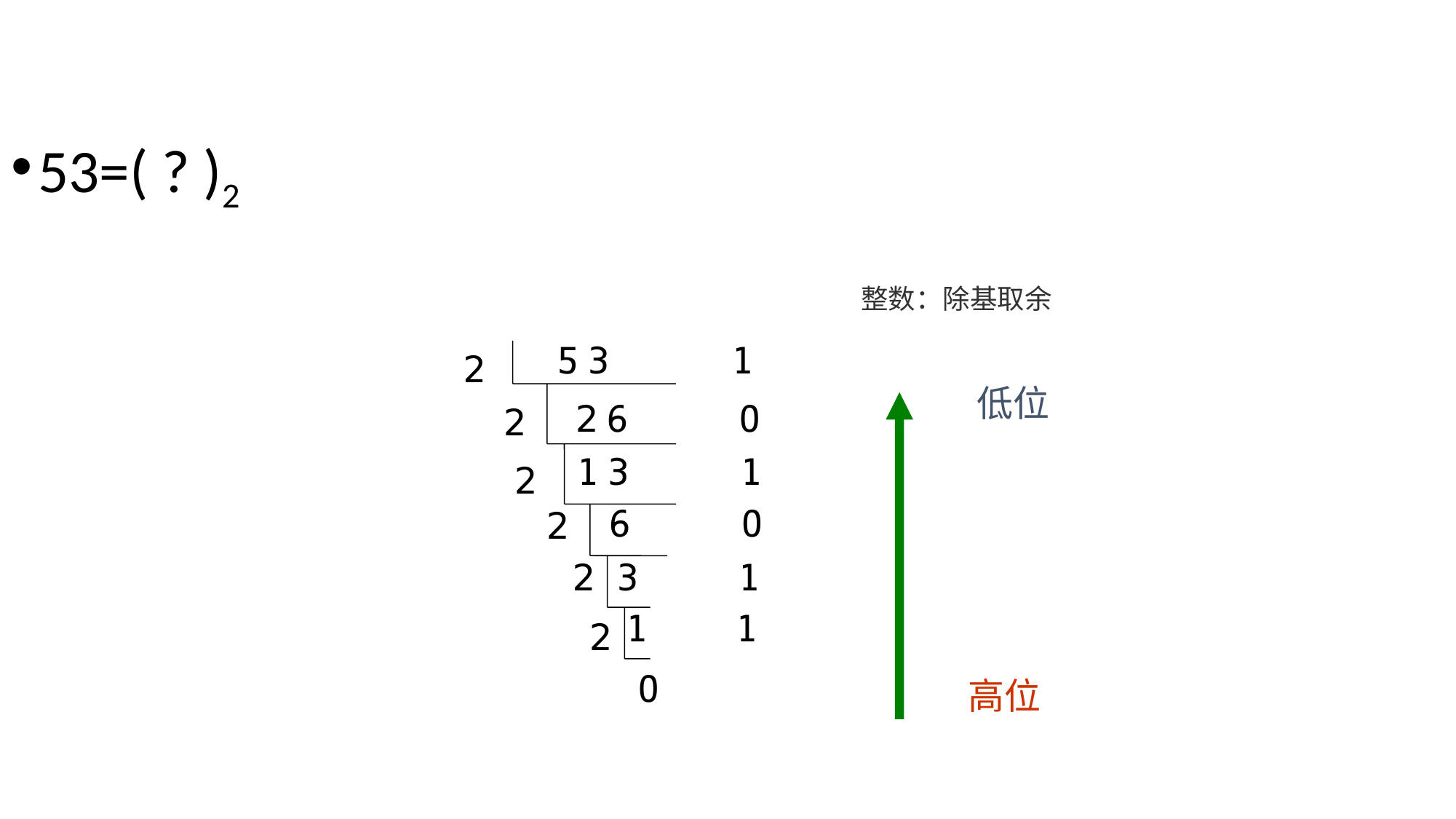

53=( ? )2
整数：除基取余
5 3           1
2

低位

2 6          0

2

1 3          1

2
6          0
2

2
3         1

1        1

2

0
高位